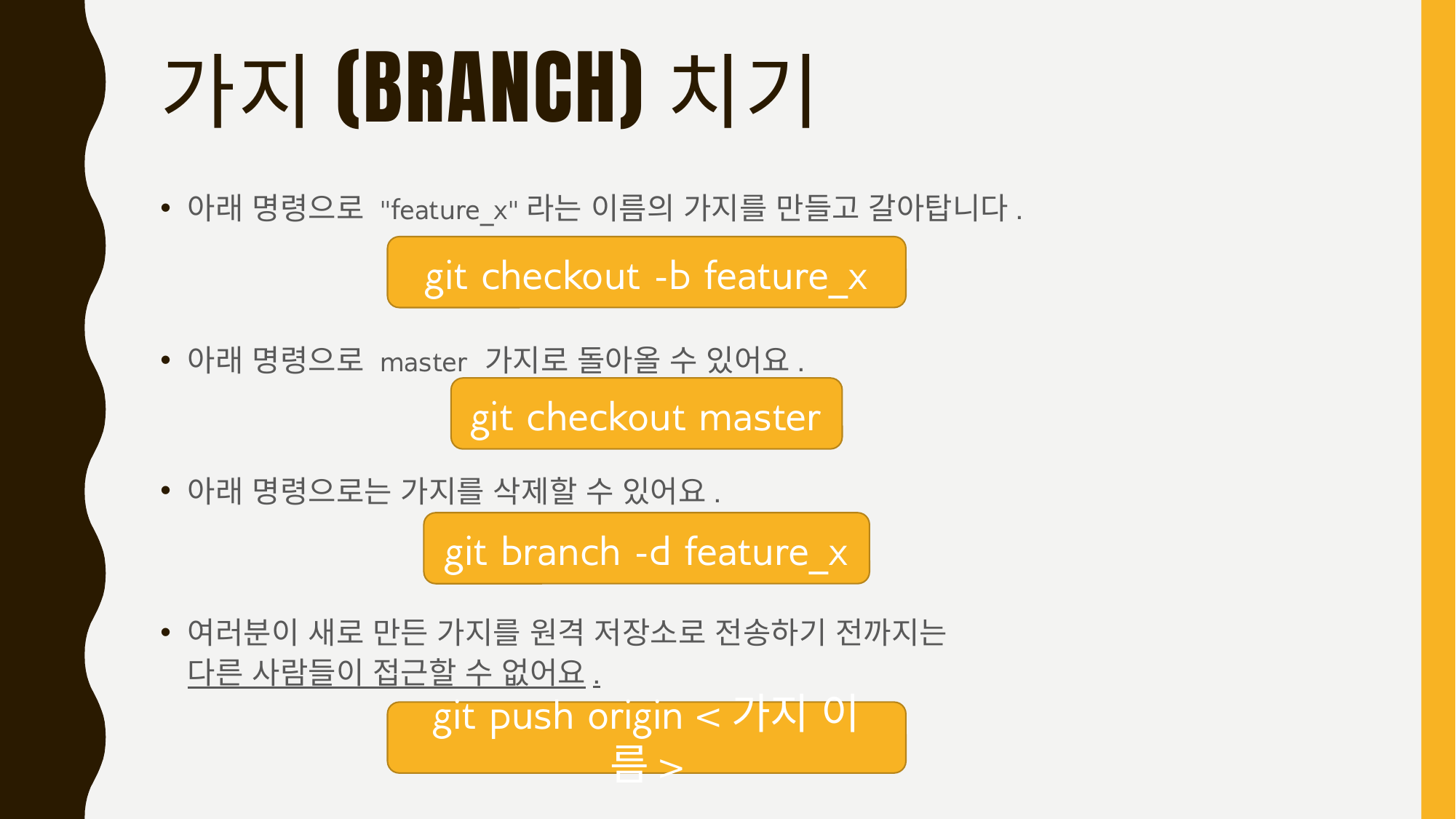

# 가지(branch)치기
아래 명령으로 "feature_x"라는 이름의 가지를 만들고 갈아탑니다.

아래 명령으로 master 가지로 돌아올 수 있어요.
아래 명령으로는 가지를 삭제할 수 있어요.

여러분이 새로 만든 가지를 원격 저장소로 전송하기 전까지는
다른 사람들이 접근할 수 없어요.
git checkout -b feature_x
git checkout master
git branch -d feature_x
git push origin <가지 이름>